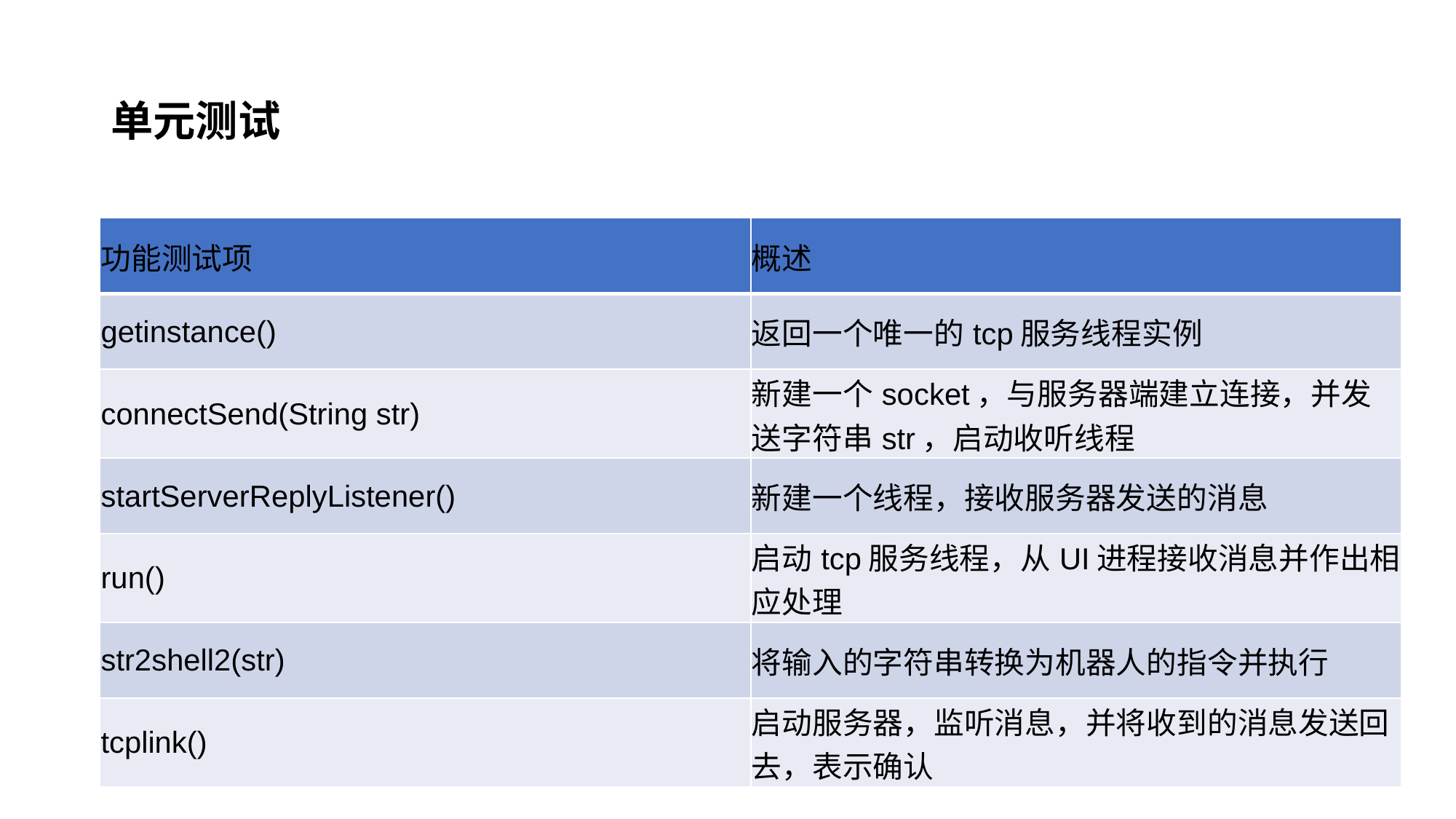

# 单元测试
| 功能测试项 | 概述 |
| --- | --- |
| getinstance() | 返回一个唯一的tcp服务线程实例 |
| connectSend(String str) | 新建一个socket，与服务器端建立连接，并发送字符串str，启动收听线程 |
| startServerReplyListener() | 新建一个线程，接收服务器发送的消息 |
| run() | 启动tcp服务线程，从UI进程接收消息并作出相应处理 |
| str2shell2(str) | 将输入的字符串转换为机器人的指令并执行 |
| tcplink() | 启动服务器，监听消息，并将收到的消息发送回去，表示确认 |